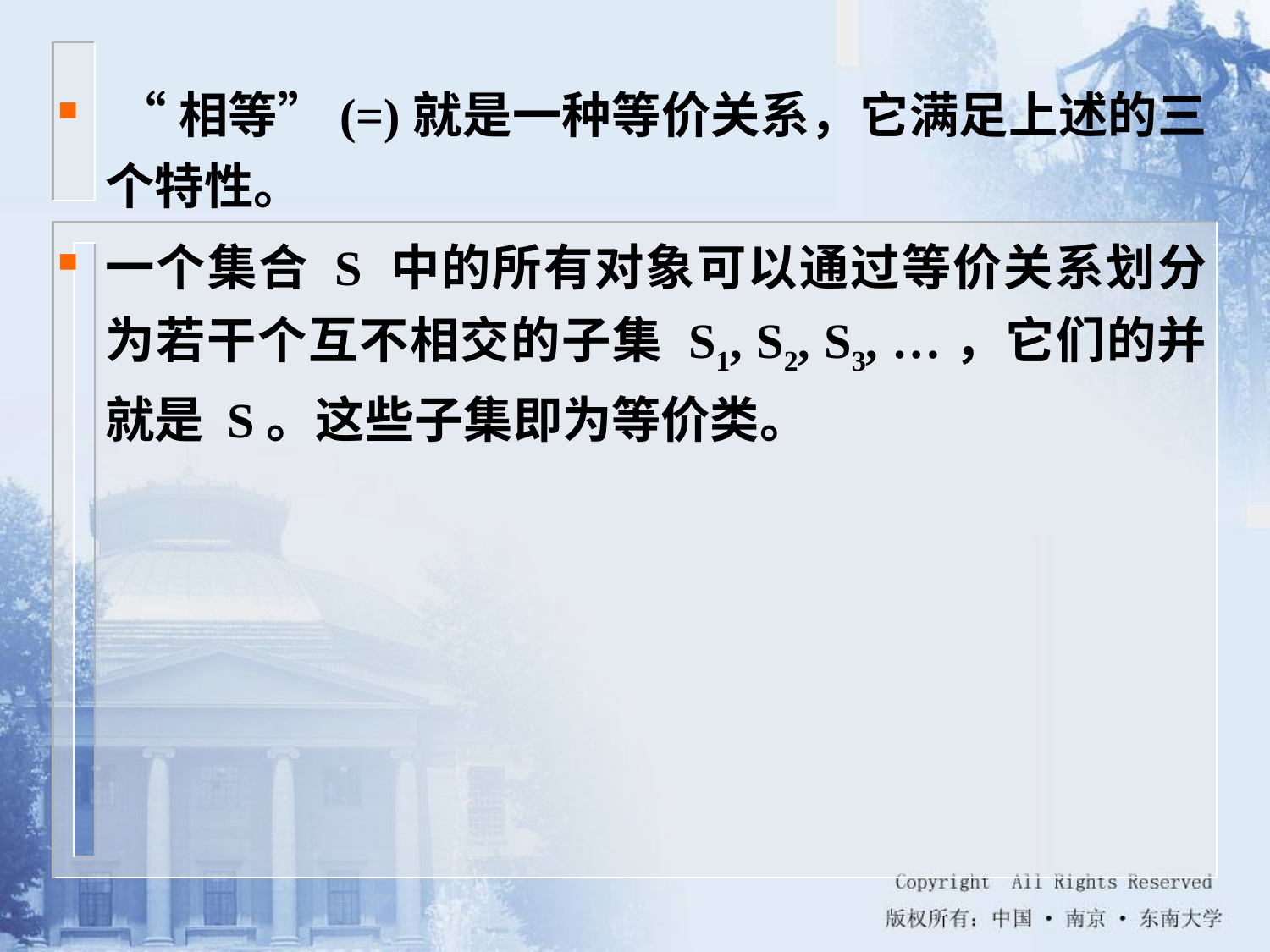

#
 “相等”(=)就是一种等价关系，它满足上述的三个特性。
一个集合 S 中的所有对象可以通过等价关系划分为若干个互不相交的子集 S1, S2, S3, …，它们的并就是 S。这些子集即为等价类。